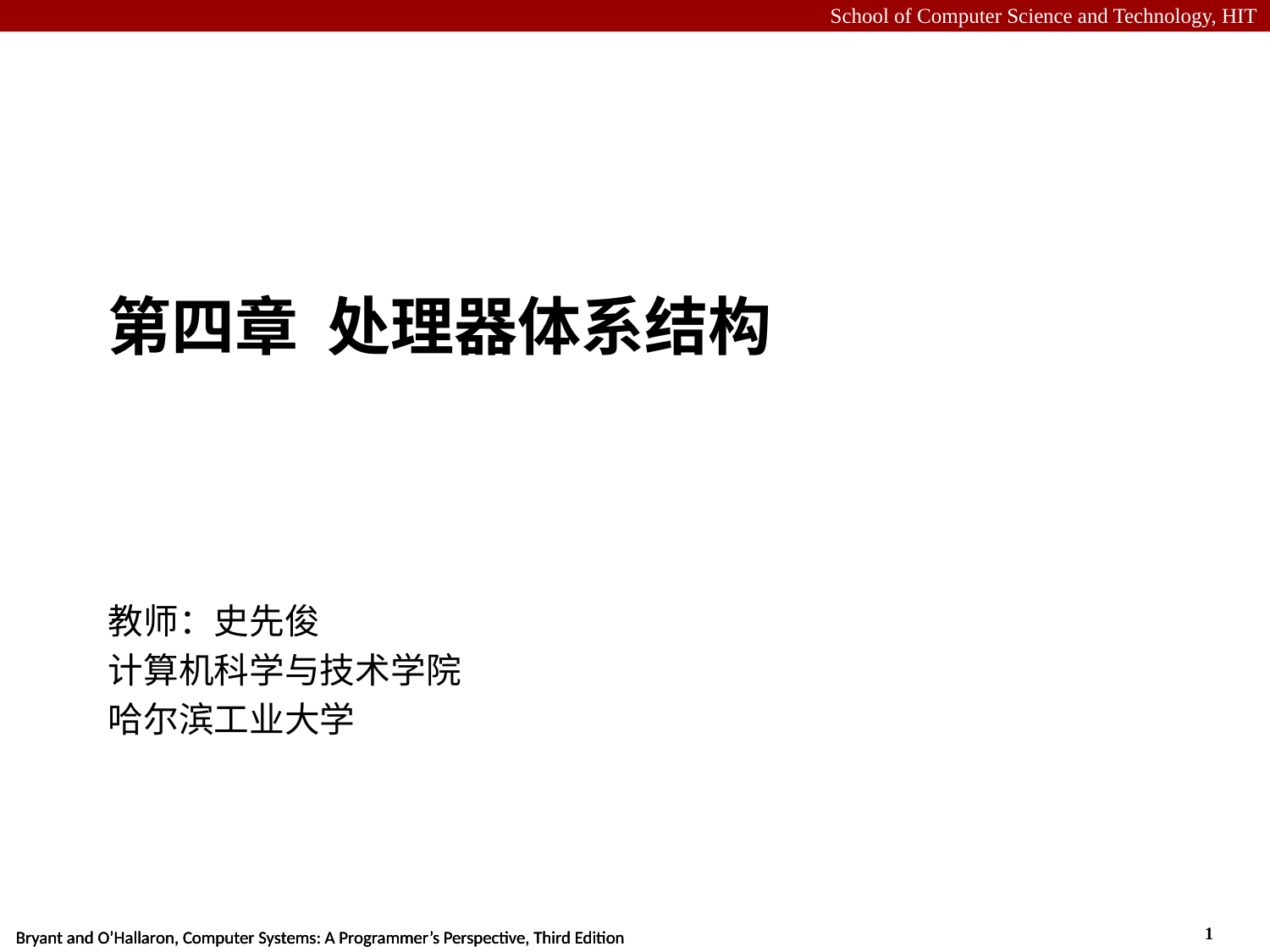

# 第四章  处理器体系结构
教师：史先俊
计算机科学与技术学院
哈尔滨工业大学